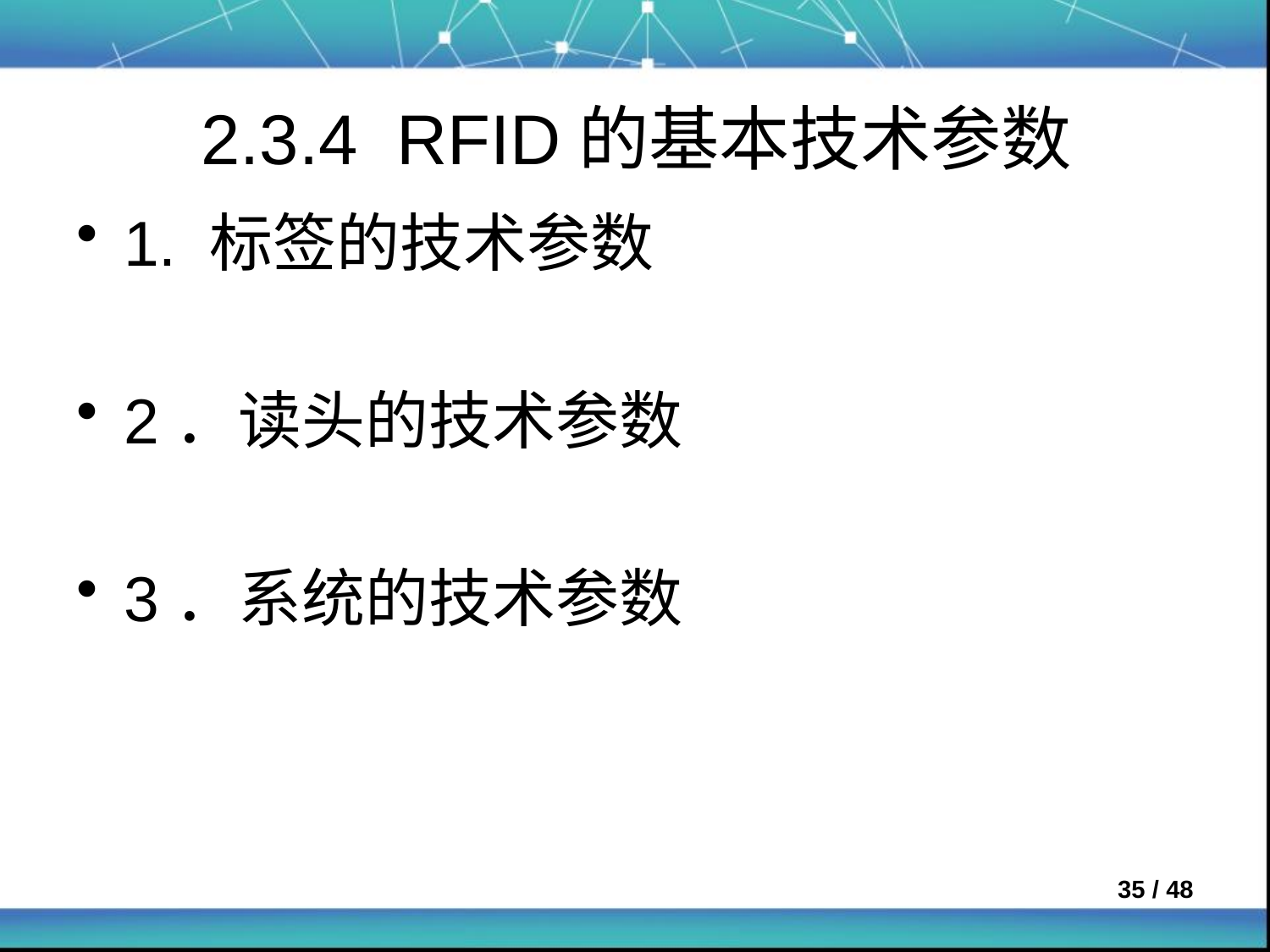

# 2.3.4  RFID的基本技术参数
1. 标签的技术参数

2．读头的技术参数

3．系统的技术参数
35 / 48